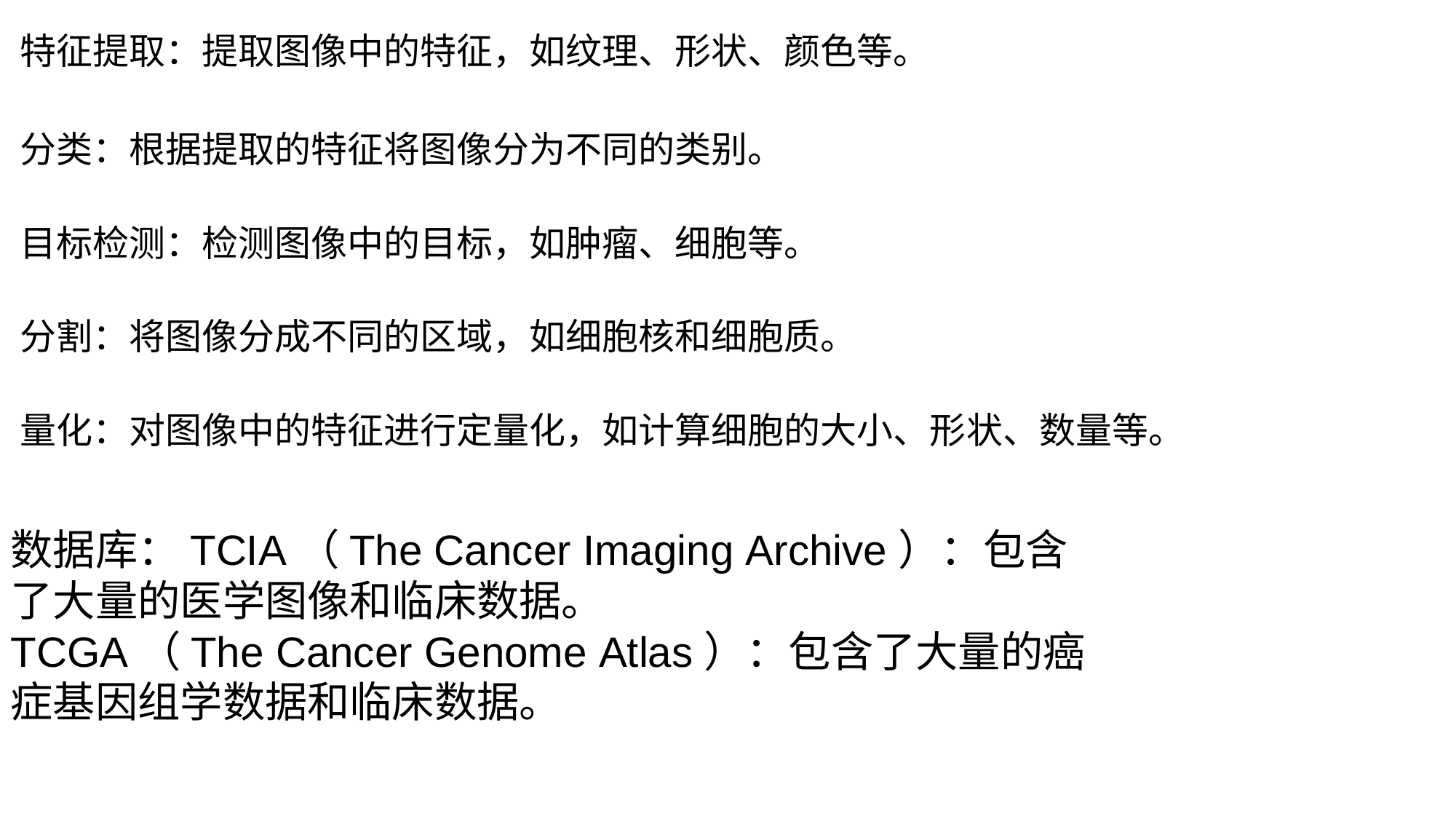

特征提取：提取图像中的特征，如纹理、形状、颜色等。
分类：根据提取的特征将图像分为不同的类别。
目标检测：检测图像中的目标，如肿瘤、细胞等。
分割：将图像分成不同的区域，如细胞核和细胞质。
量化：对图像中的特征进行定量化，如计算细胞的大小、形状、数量等。
数据库：TCIA（The Cancer Imaging Archive）：包含了大量的医学图像和临床数据。
TCGA（The Cancer Genome Atlas）：包含了大量的癌症基因组学数据和临床数据。